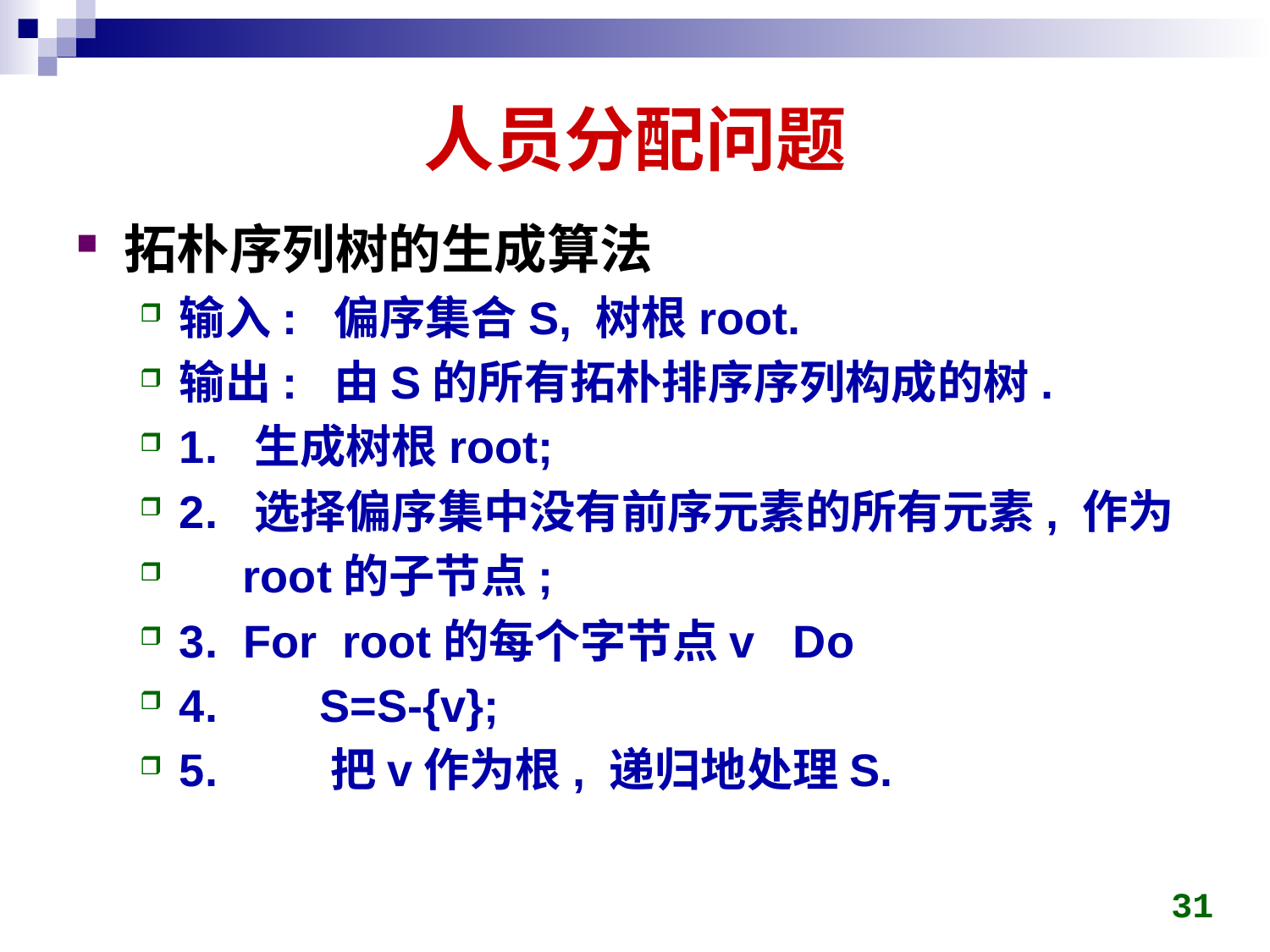

# 人员分配问题
拓朴序列树的生成算法
输入:  偏序集合S, 树根root.
输出:  由S的所有拓朴排序序列构成的树.
1.  生成树根root;
2.  选择偏序集中没有前序元素的所有元素, 作为
     root的子节点;
3.  For  root的每个字节点v   Do
4.        S=S-{v};
5.        把v作为根, 递归地处理S.

31